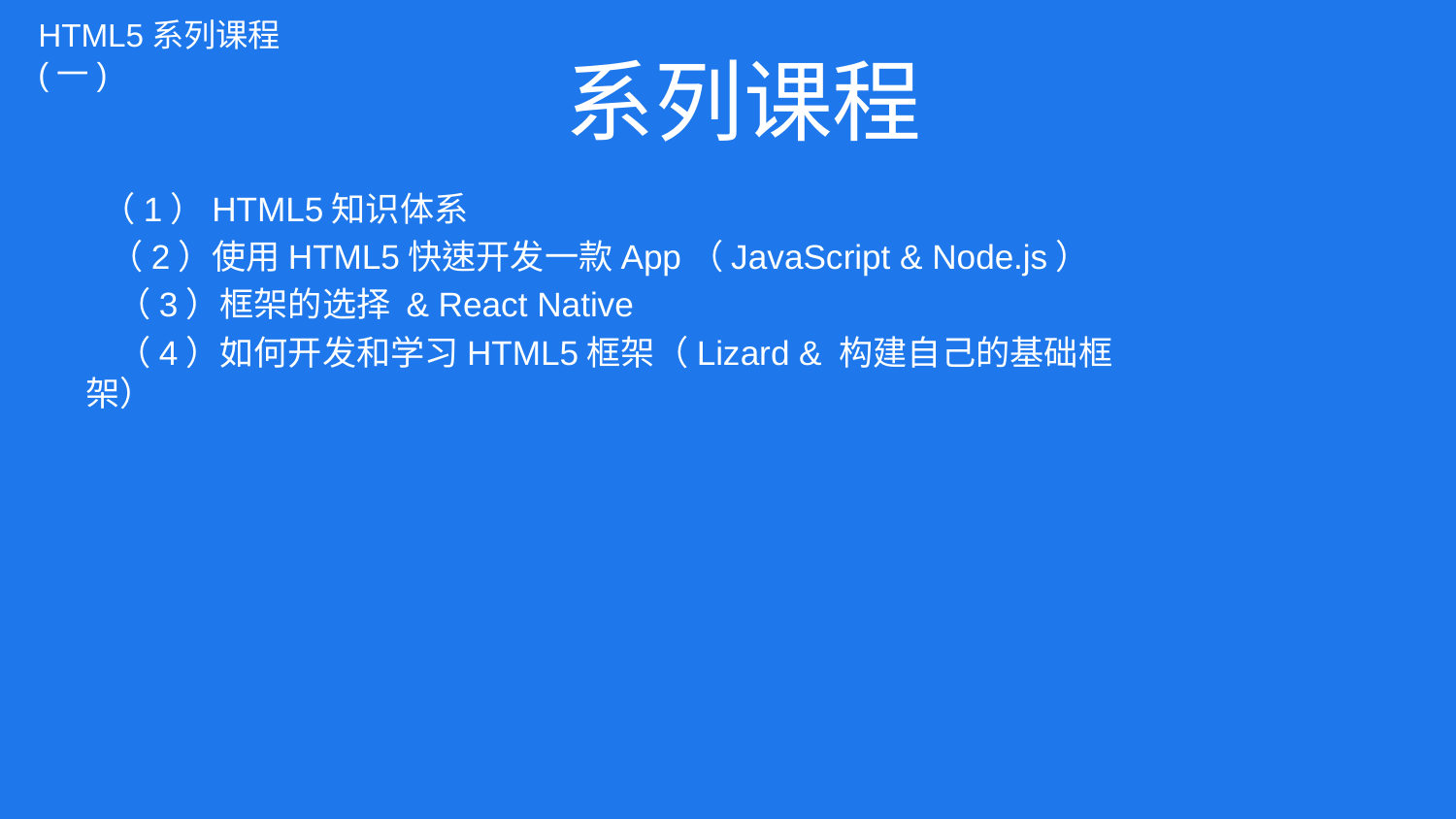

HTML5系列课程(一)
# 系列课程
 （1）HTML5知识体系
  （2）使用HTML5快速开发一款App（JavaScript & Node.js）
   （3）框架的选择 & React Native
   （4）如何开发和学习HTML5框架（Lizard & 构建自己的基础框架）